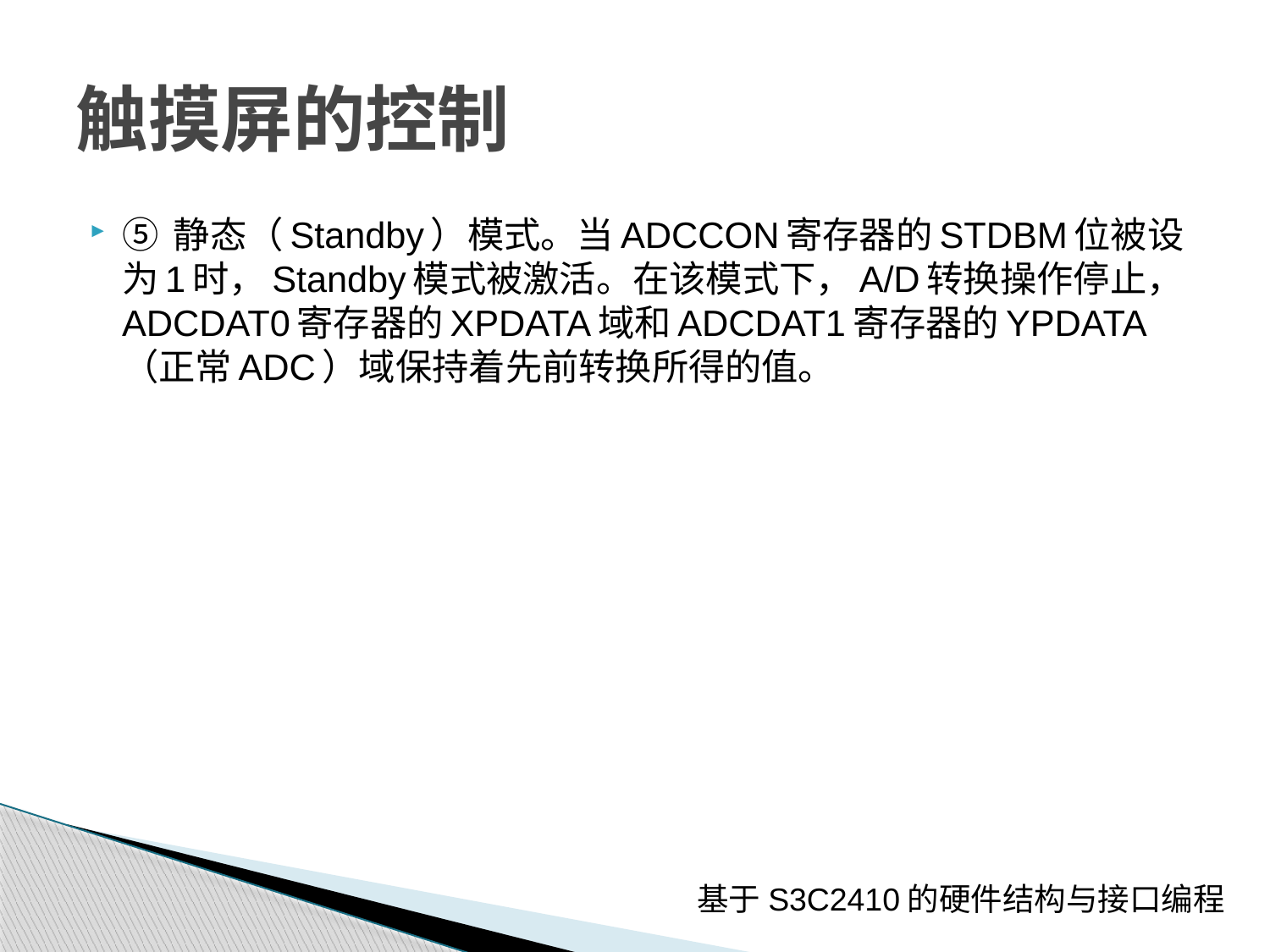

# 触摸屏的控制
⑤ 静态（Standby）模式。当ADCCON寄存器的STDBM位被设为1时，Standby模式被激活。在该模式下，A/D转换操作停止，ADCDAT0寄存器的XPDATA域和ADCDAT1寄存器的YPDATA（正常ADC）域保持着先前转换所得的值。

基于S3C2410的硬件结构与接口编程